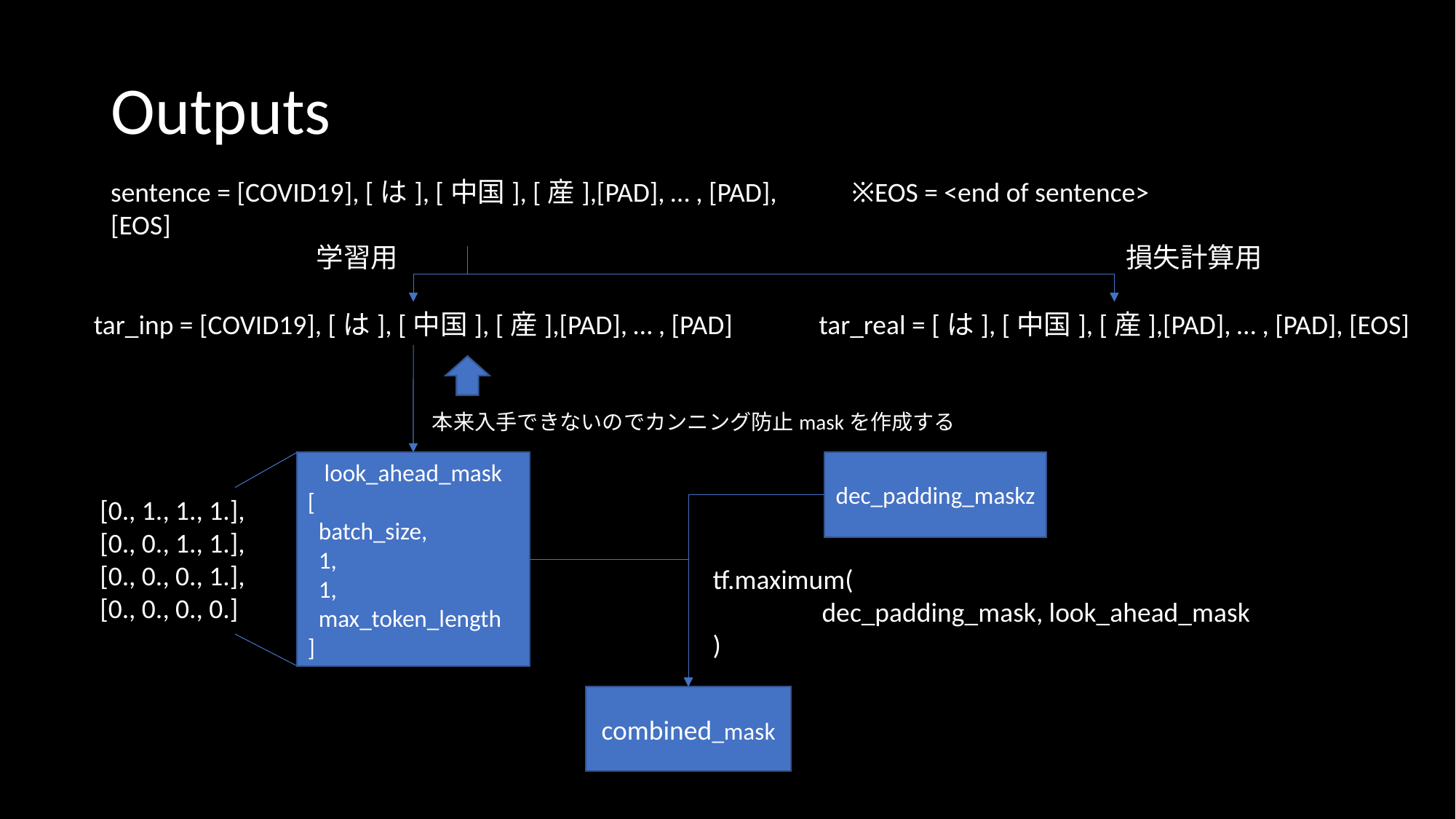

# Outputs
sentence = [COVID19], [は], [中国], [産],[PAD], … , [PAD], [EOS]
※EOS = <end of sentence>
学習用
損失計算用
tar_inp = [COVID19], [は], [中国], [産],[PAD], … , [PAD]
tar_real = [は], [中国], [産],[PAD], … , [PAD], [EOS]

本来入手できないのでカンニング防止maskを作成する
look_ahead_mask
[
  batch_size,
  1,
  1,
  max_token_length
]
dec_padding_maskz
[0., 1., 1., 1.],
[0., 0., 1., 1.],
[0., 0., 0., 1.],
[0., 0., 0., 0.]
tf.maximum(
	dec_padding_mask, look_ahead_mask
)
combined_mask